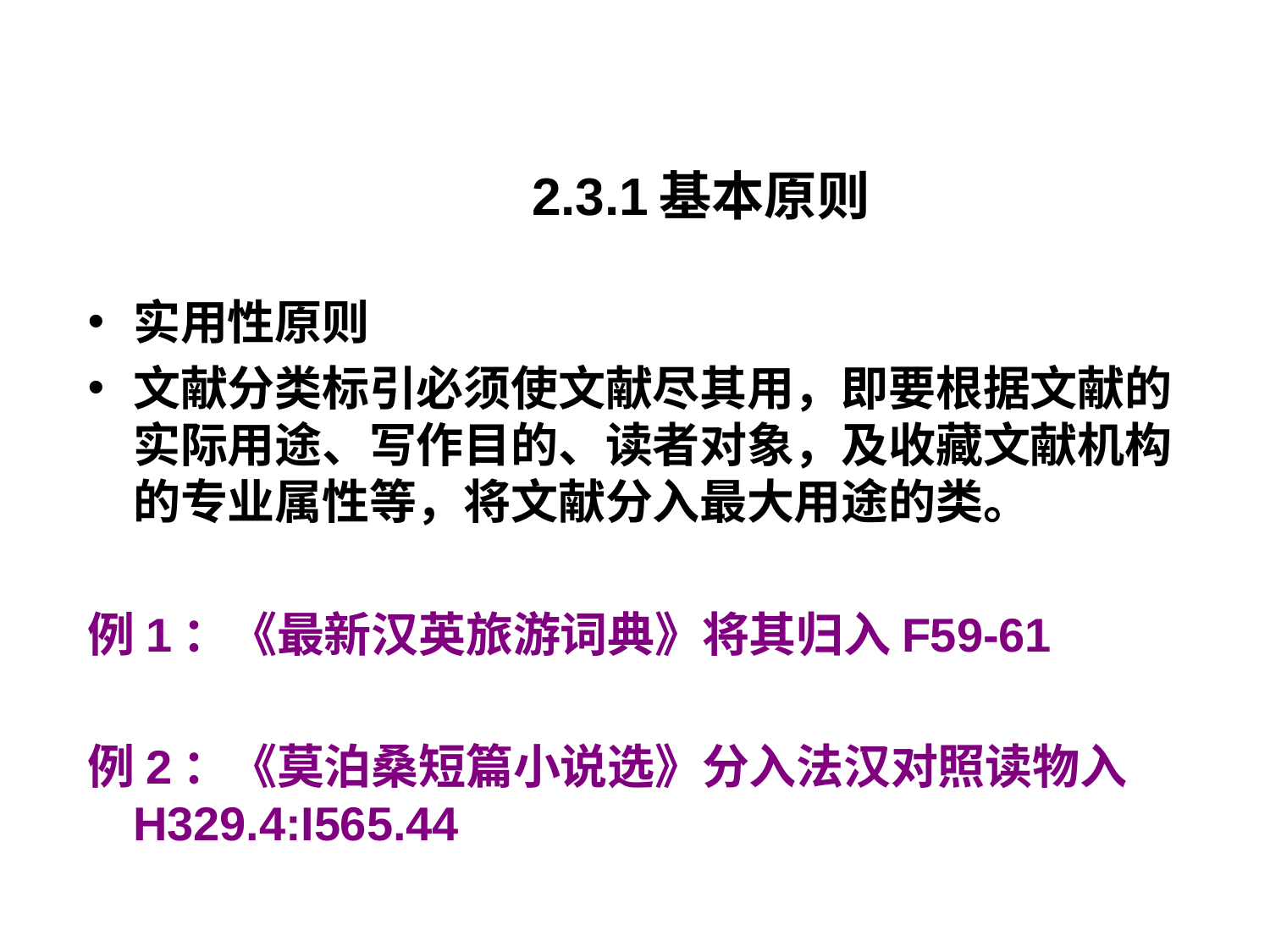

# 2.3.1基本原则
实用性原则
文献分类标引必须使文献尽其用，即要根据文献的实际用途、写作目的、读者对象，及收藏文献机构的专业属性等，将文献分入最大用途的类。

例1：《最新汉英旅游词典》将其归入F59-61

例2：《莫泊桑短篇小说选》分入法汉对照读物入H329.4:I565.44